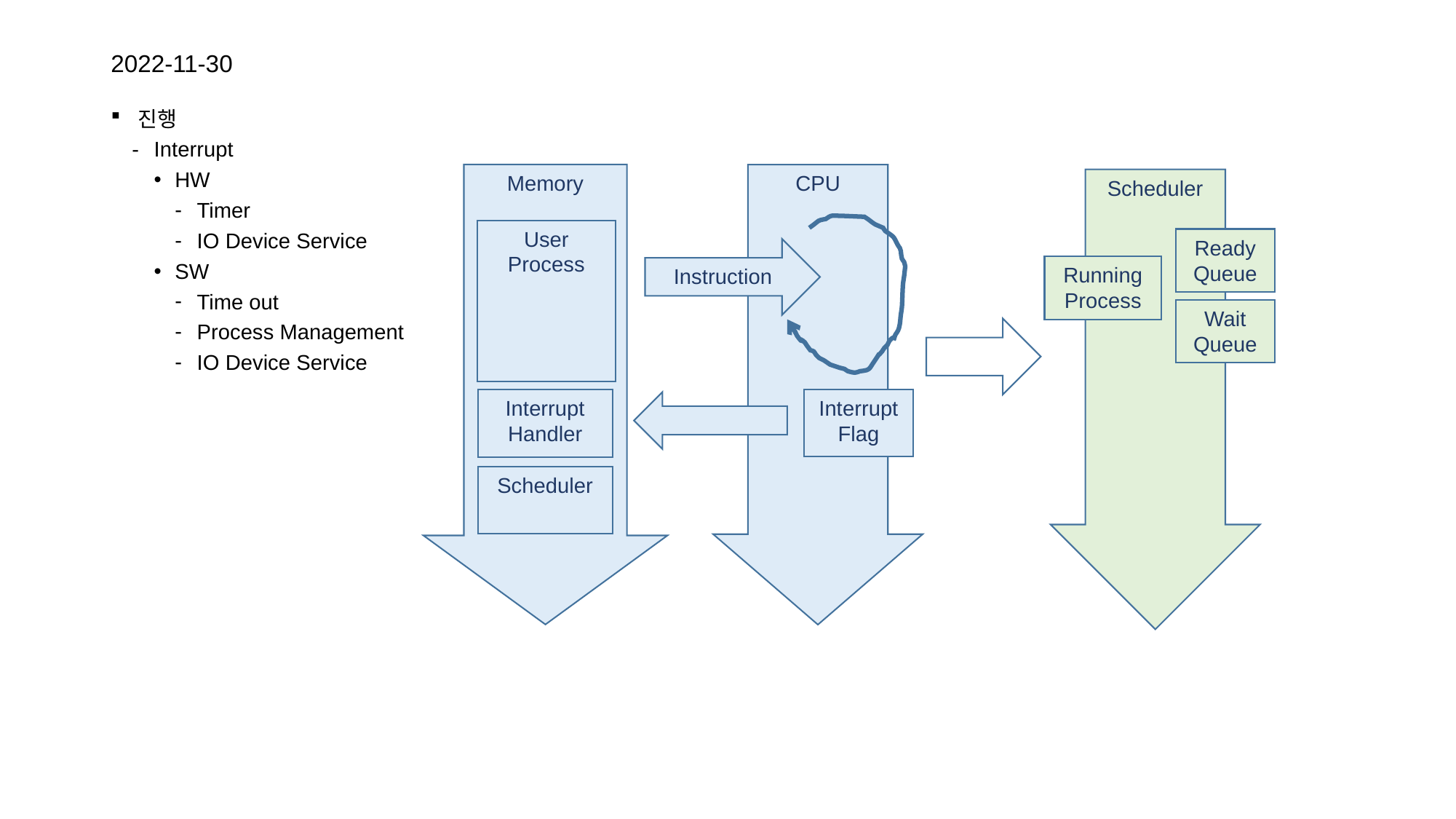

# 2022-11-30
진행
Interrupt
HW
Timer
IO Device Service
SW
Time out
Process Management
IO Device Service

Memory
CPU
Scheduler

User Process
Ready Queue
Instruction
Running Process
Wait Queue

Interrupt Flag
Interrupt Handler

Scheduler